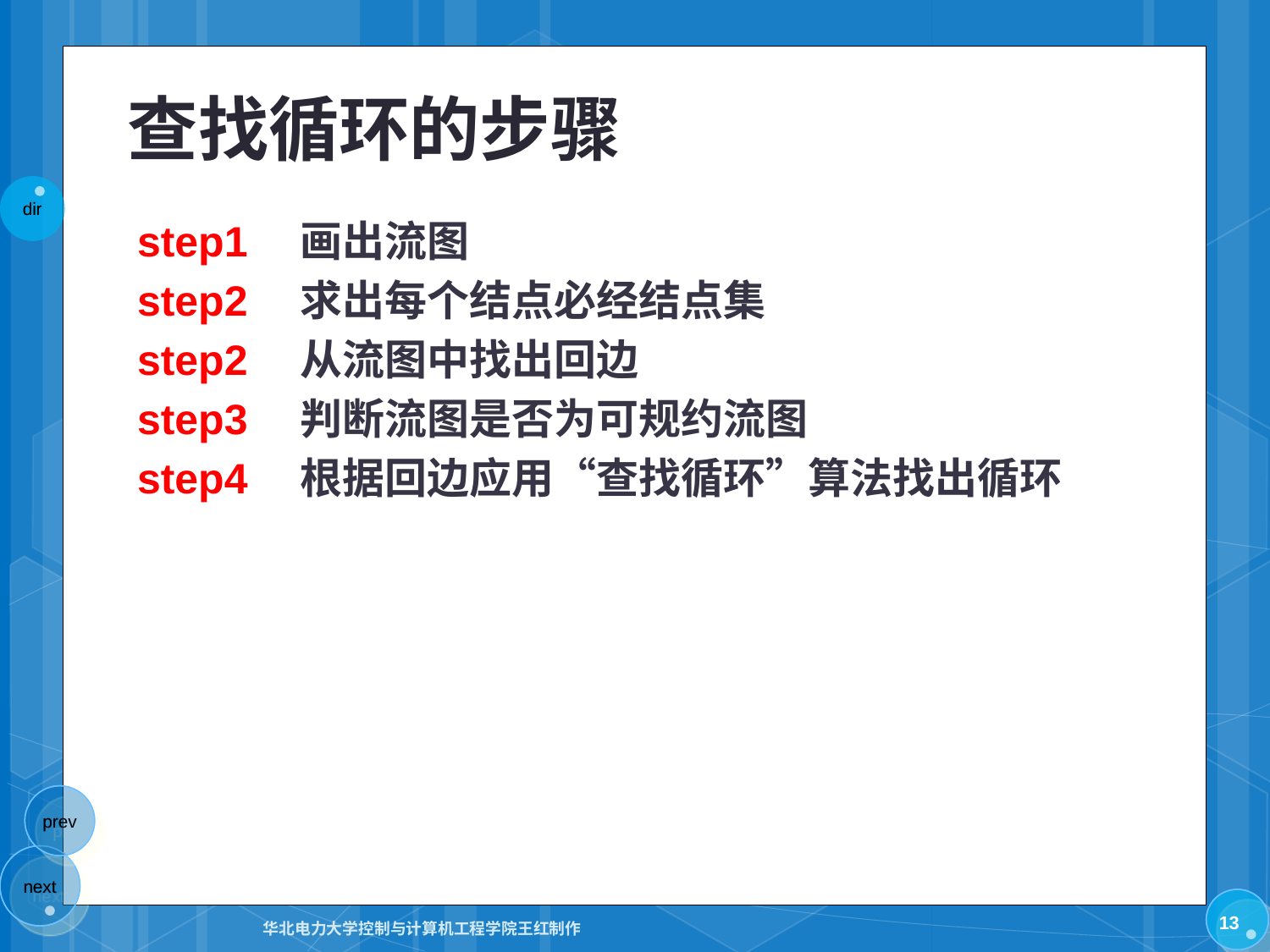

# 查找循环的步骤
step1　画出流图
step2　求出每个结点必经结点集
step2　从流图中找出回边
step3　判断流图是否为可规约流图
step4　根据回边应用“查找循环”算法找出循环
13
华北电力大学控制与计算机工程学院王红制作